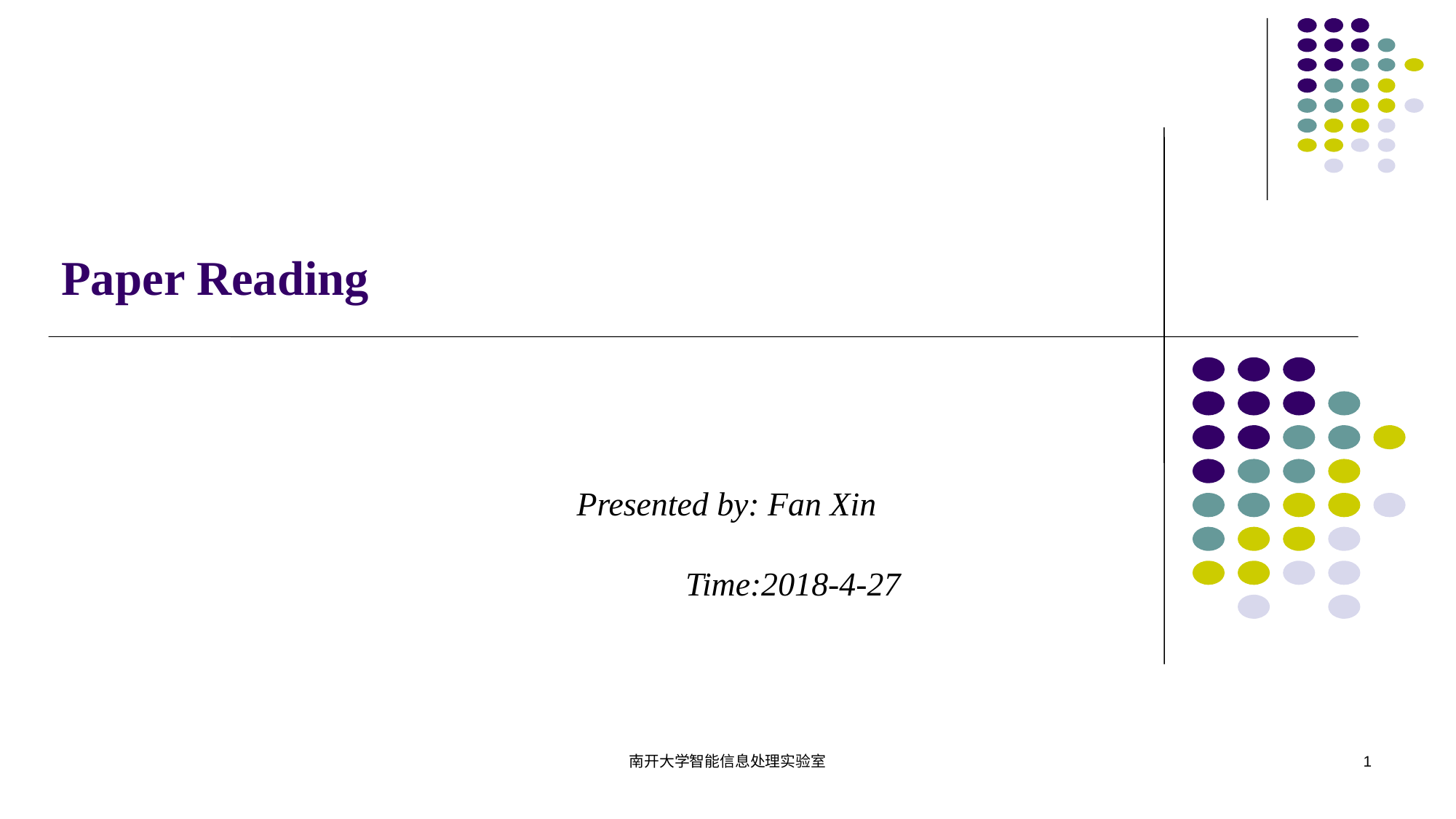

# Paper Reading
Presented by: Fan Xin

 Time:2018-4-27
南开大学智能信息处理实验室
1